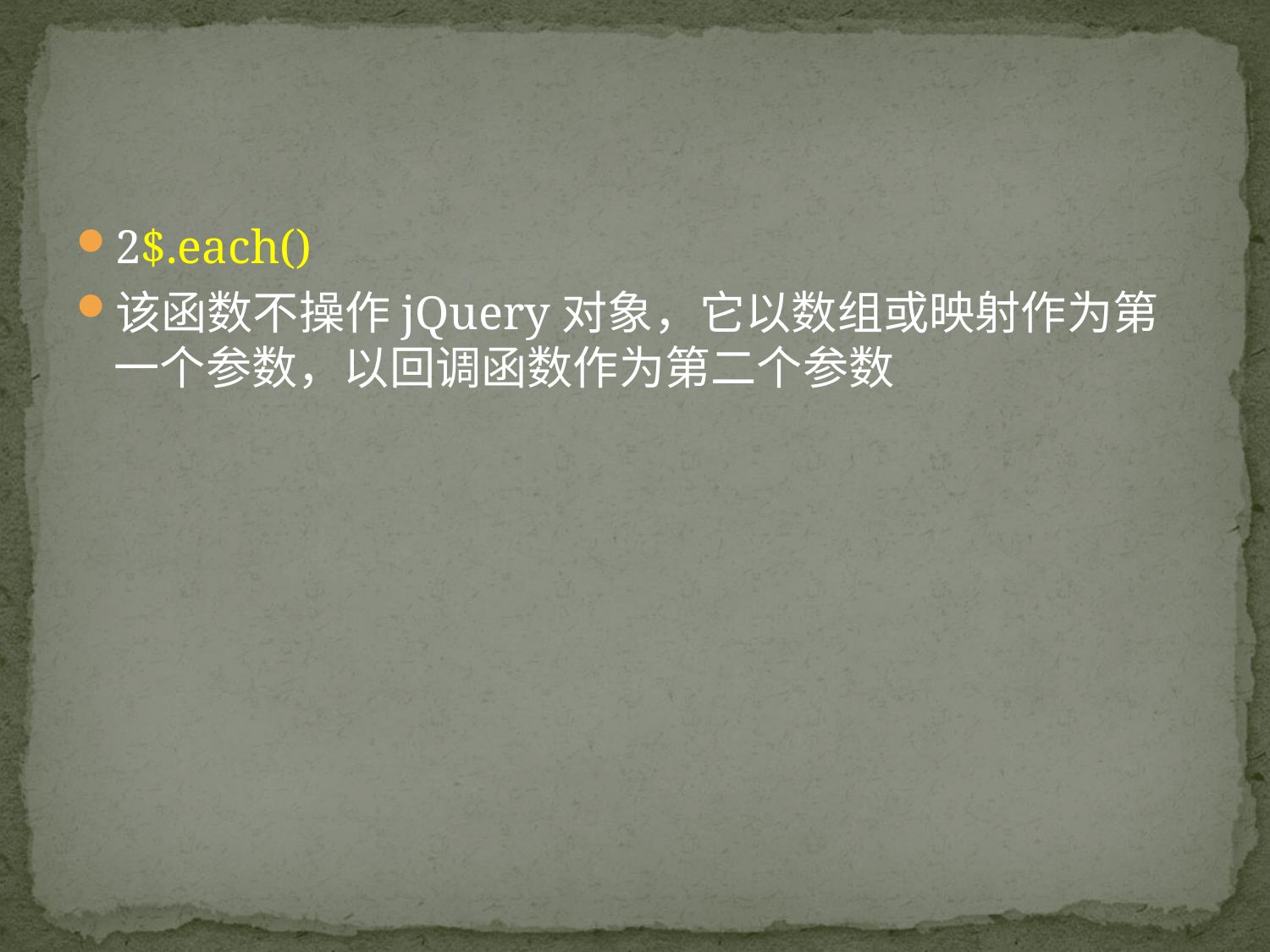

#
2$.each()
该函数不操作jQuery对象，它以数组或映射作为第一个参数，以回调函数作为第二个参数